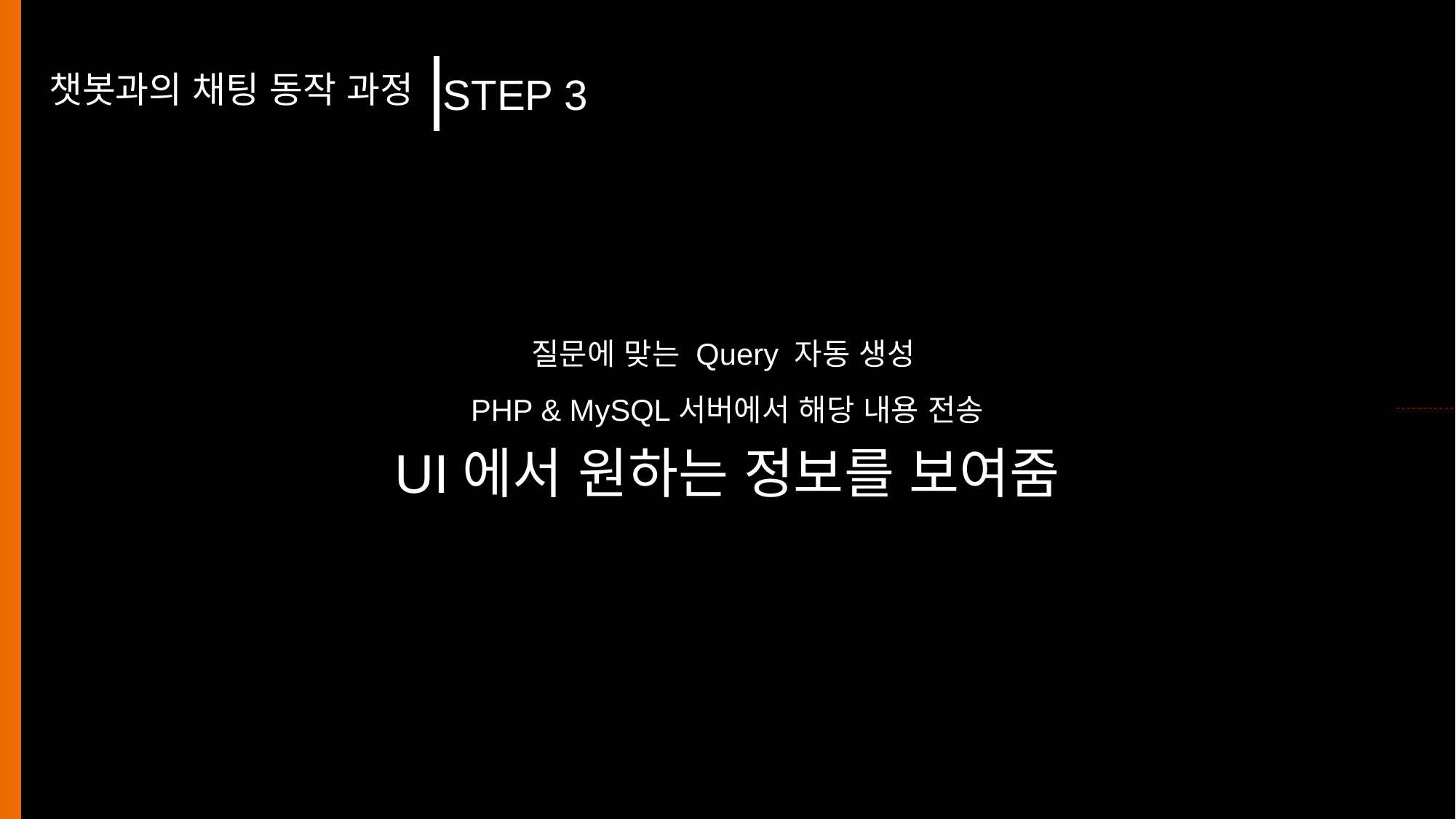

챗봇과의 채팅 동작 과정
STEP 3
질문에 맞는 Query 자동 생성
PHP & MySQL서버에서 해당 내용 전송
UI에서 원하는 정보를 보여줌